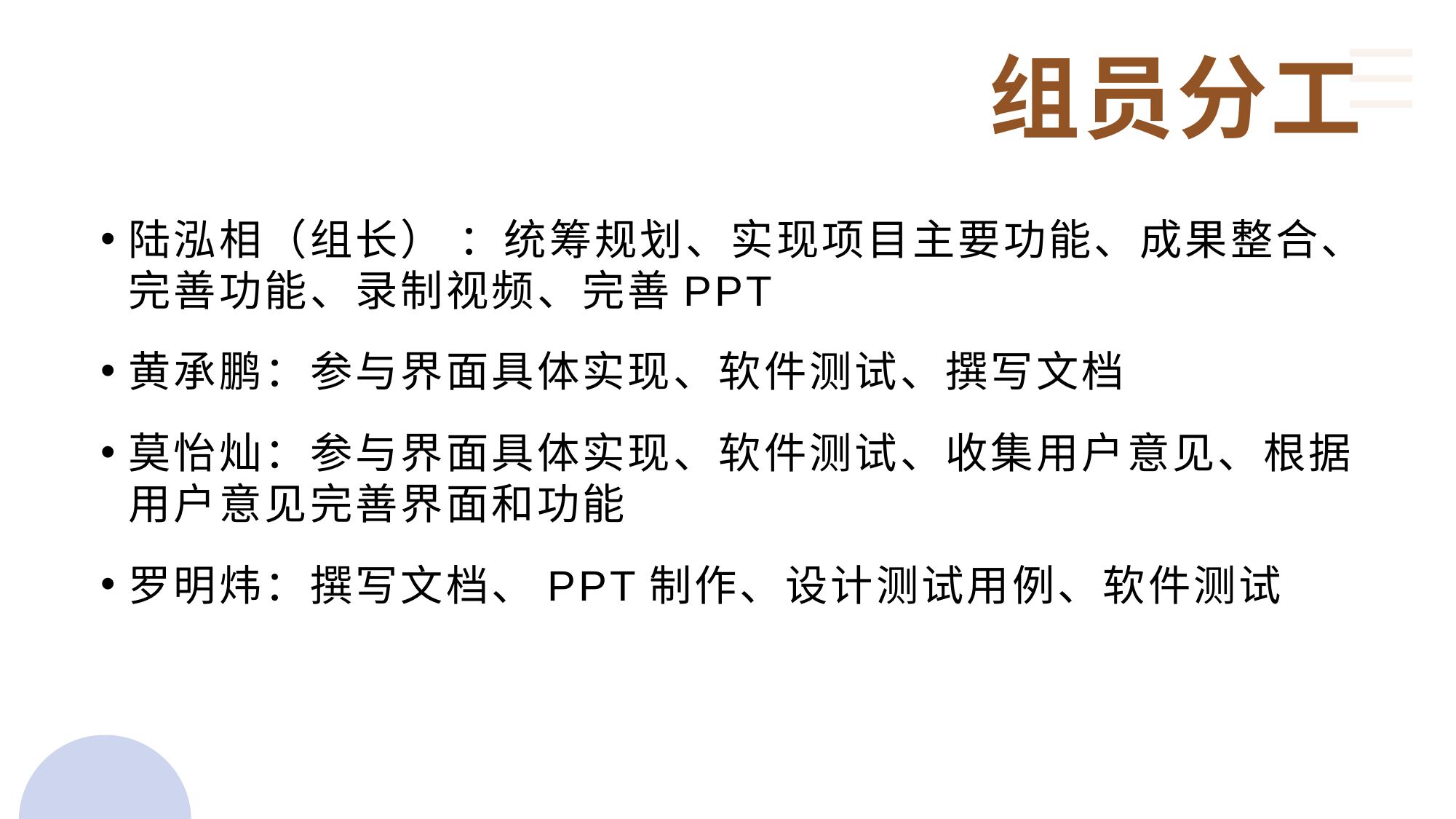

组员分工
陆泓相（组长） ：统筹规划、实现项目主要功能、成果整合、完善功能、录制视频、完善PPT
黄承鹏：参与界面具体实现、软件测试、撰写文档
莫怡灿：参与界面具体实现、软件测试、收集用户意见、根据用户意见完善界面和功能
罗明炜：撰写文档、PPT制作、设计测试用例、软件测试